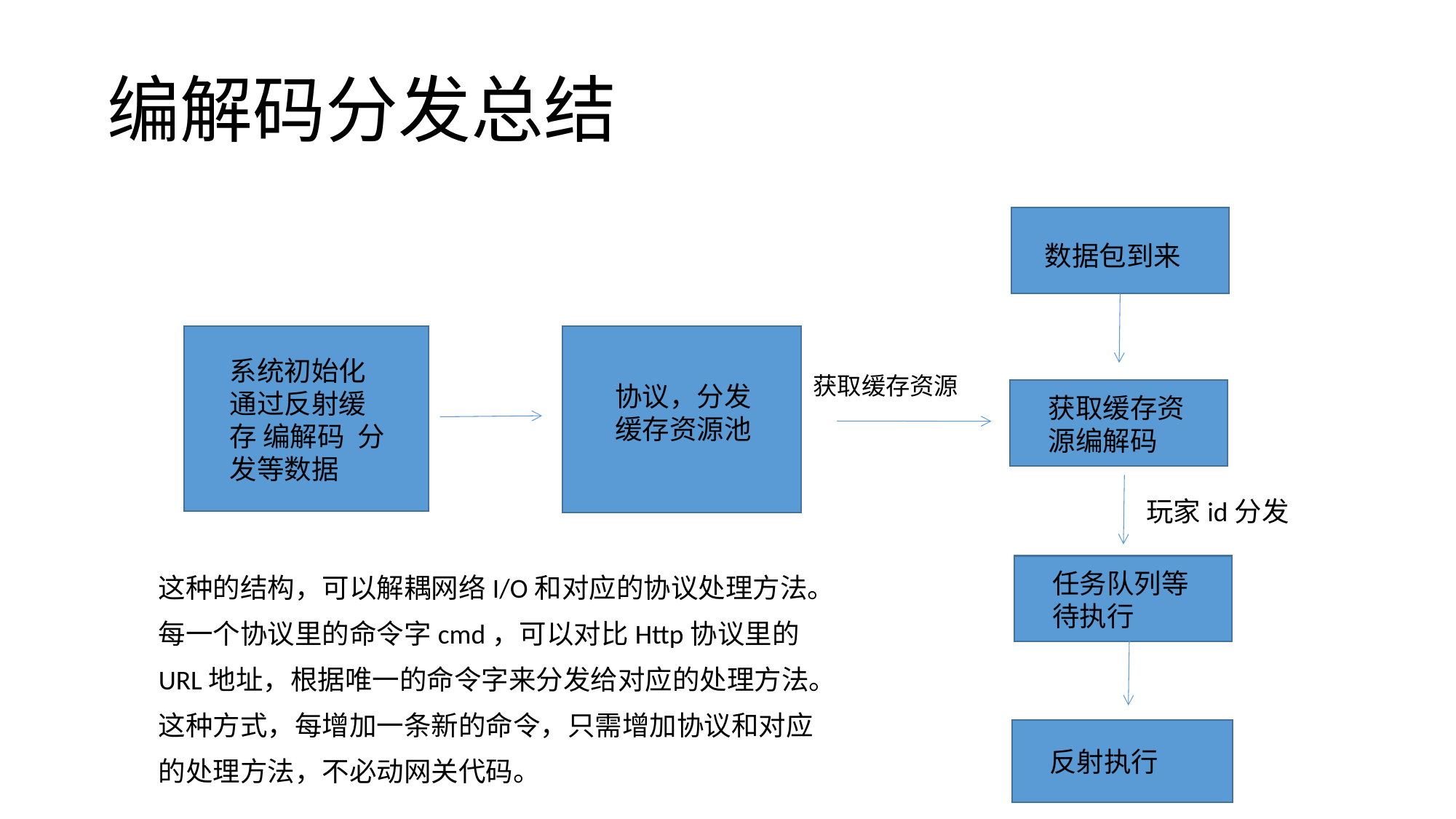

编解码分发总结

数据包到来

系统初始化通过反射缓存 编解码  分发等数据
获取缓存资源
协议，分发缓存资源池

获取缓存资源编解码
玩家id分发

任务队列等待执行
这种的结构，可以解耦网络I/O和对应的协议处理方法。
每一个协议里的命令字cmd，可以对比Http协议里的URL地址，根据唯一的命令字来分发给对应的处理方法。
这种方式，每增加一条新的命令，只需增加协议和对应的处理方法，不必动网关代码。

反射执行